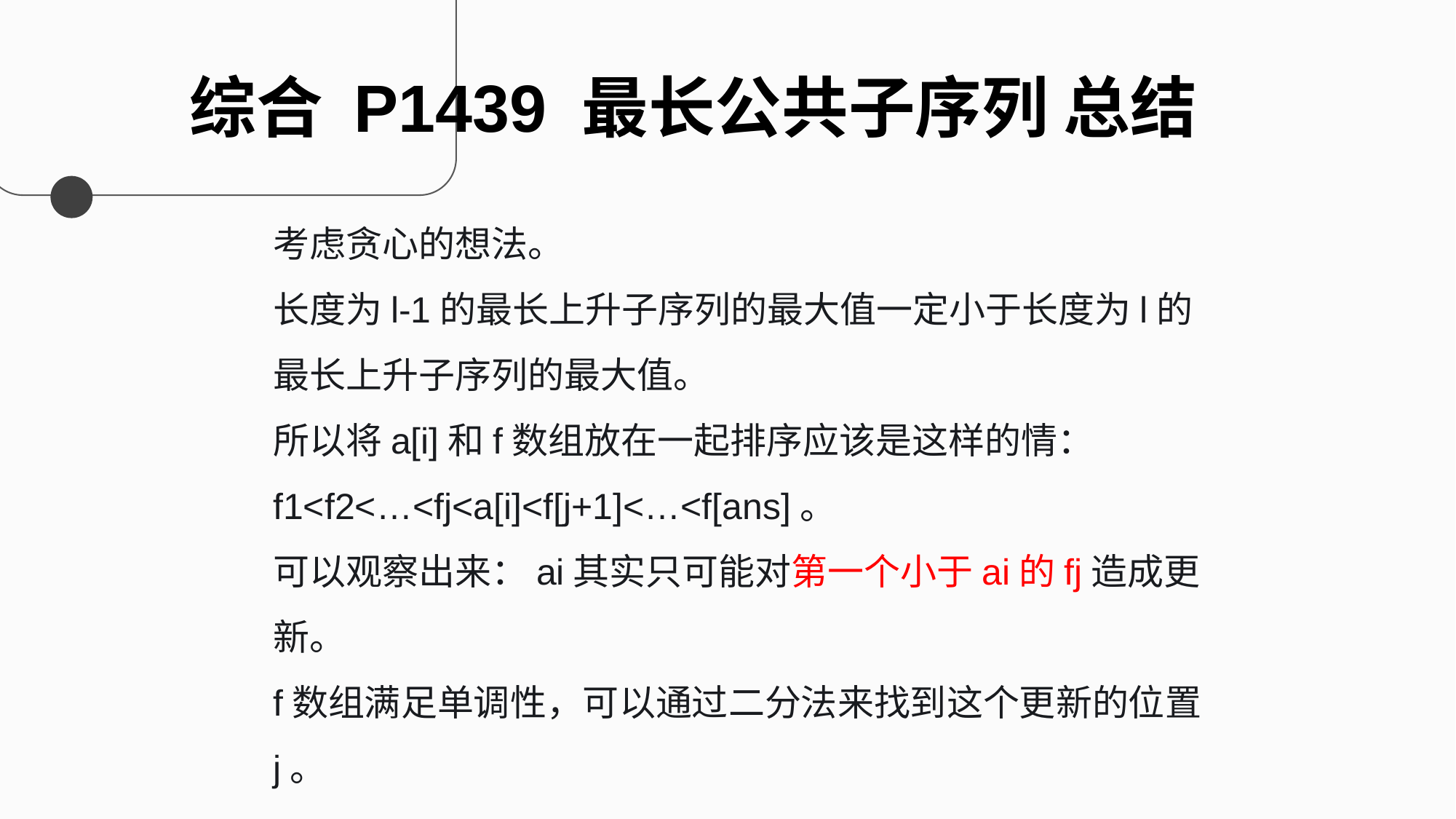

综合 P1439 最长公共子序列 总结

考虑贪心的想法。
长度为l-1的最长上升子序列的最大值一定小于长度为l的最长上升子序列的最大值。
所以将a[i]和f数组放在一起排序应该是这样的情：f1<f2<…<fj<a[i]<f[j+1]<…<f[ans]。
可以观察出来：ai其实只可能对第一个小于ai的fj造成更新。
f数组满足单调性，可以通过二分法来找到这个更新的位置j。